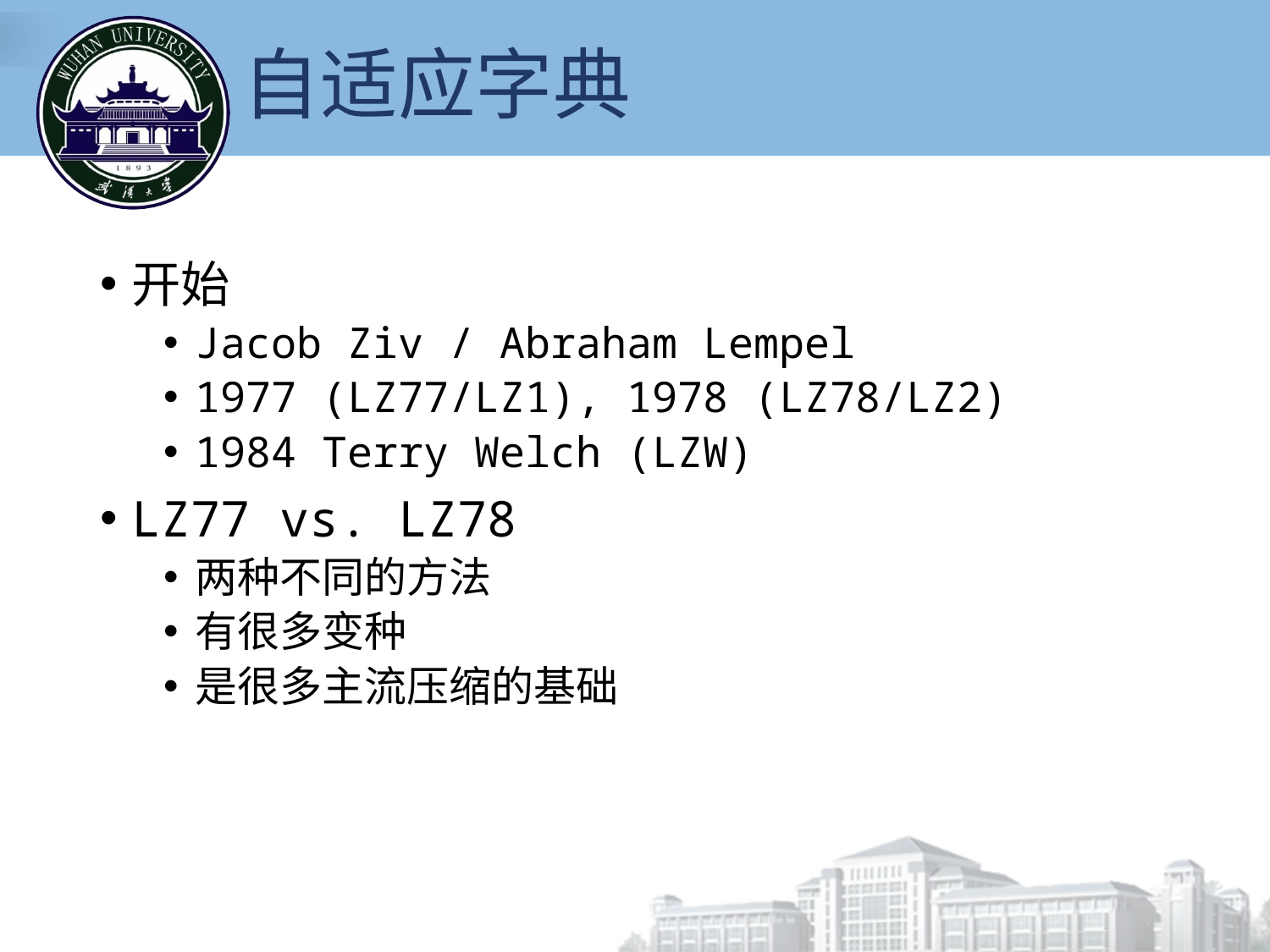

# 自适应字典
开始
Jacob Ziv / Abraham Lempel
1977 (LZ77/LZ1), 1978 (LZ78/LZ2)
1984 Terry Welch (LZW)
LZ77 vs. LZ78
两种不同的方法
有很多变种
是很多主流压缩的基础